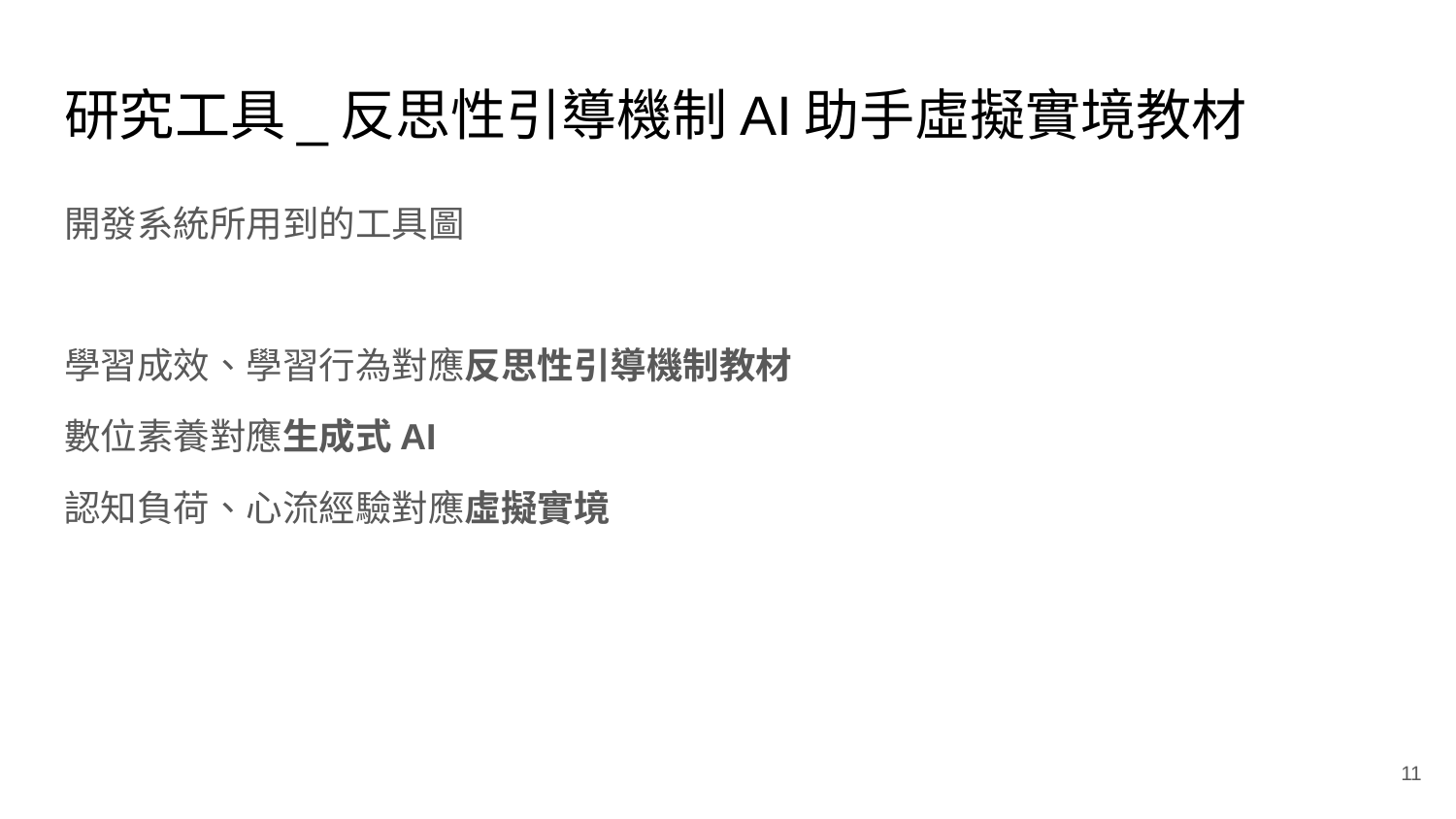

# 研究工具_反思性引導機制AI助手虛擬實境教材
開發系統所用到的工具圖

學習成效、學習行為對應反思性引導機制教材
數位素養對應生成式AI
認知負荷、心流經驗對應虛擬實境
11